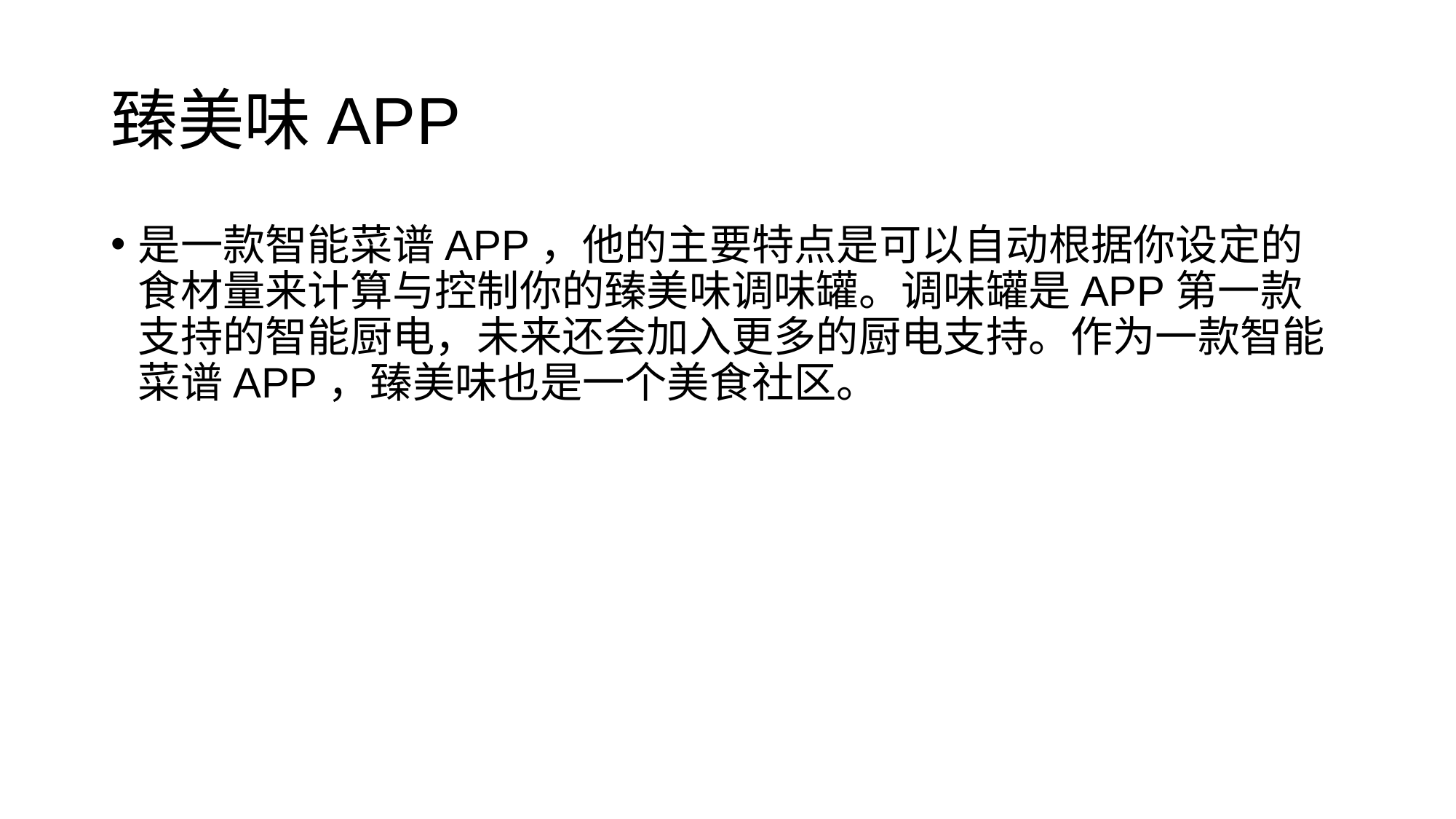

# 臻美味APP
是一款智能菜谱APP，他的主要特点是可以自动根据你设定的食材量来计算与控制你的臻美味调味罐。调味罐是APP第一款支持的智能厨电，未来还会加入更多的厨电支持。作为一款智能菜谱APP，臻美味也是一个美食社区。